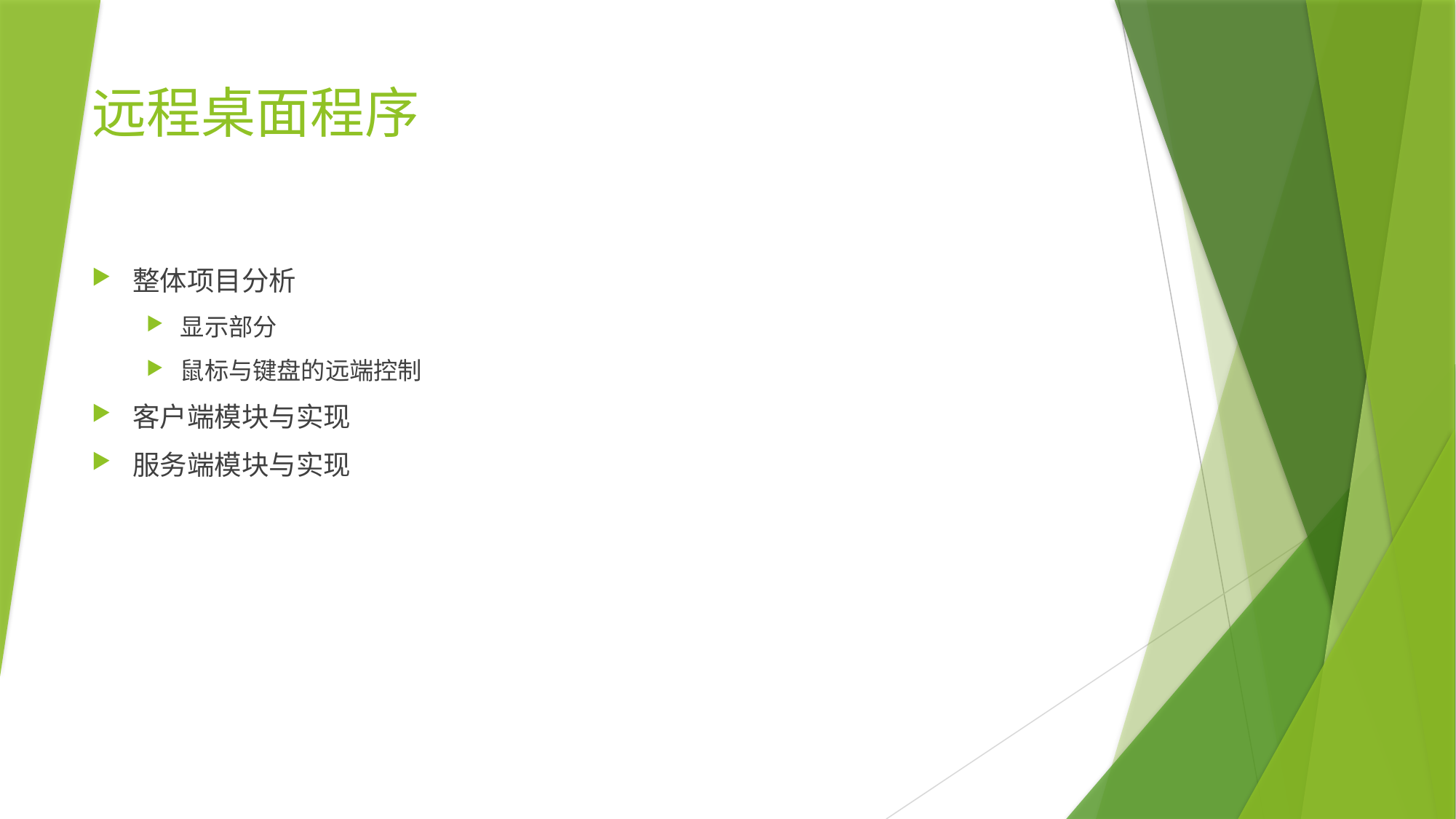

远程桌面程序
整体项目分析
显示部分
鼠标与键盘的远端控制
客户端模块与实现
服务端模块与实现